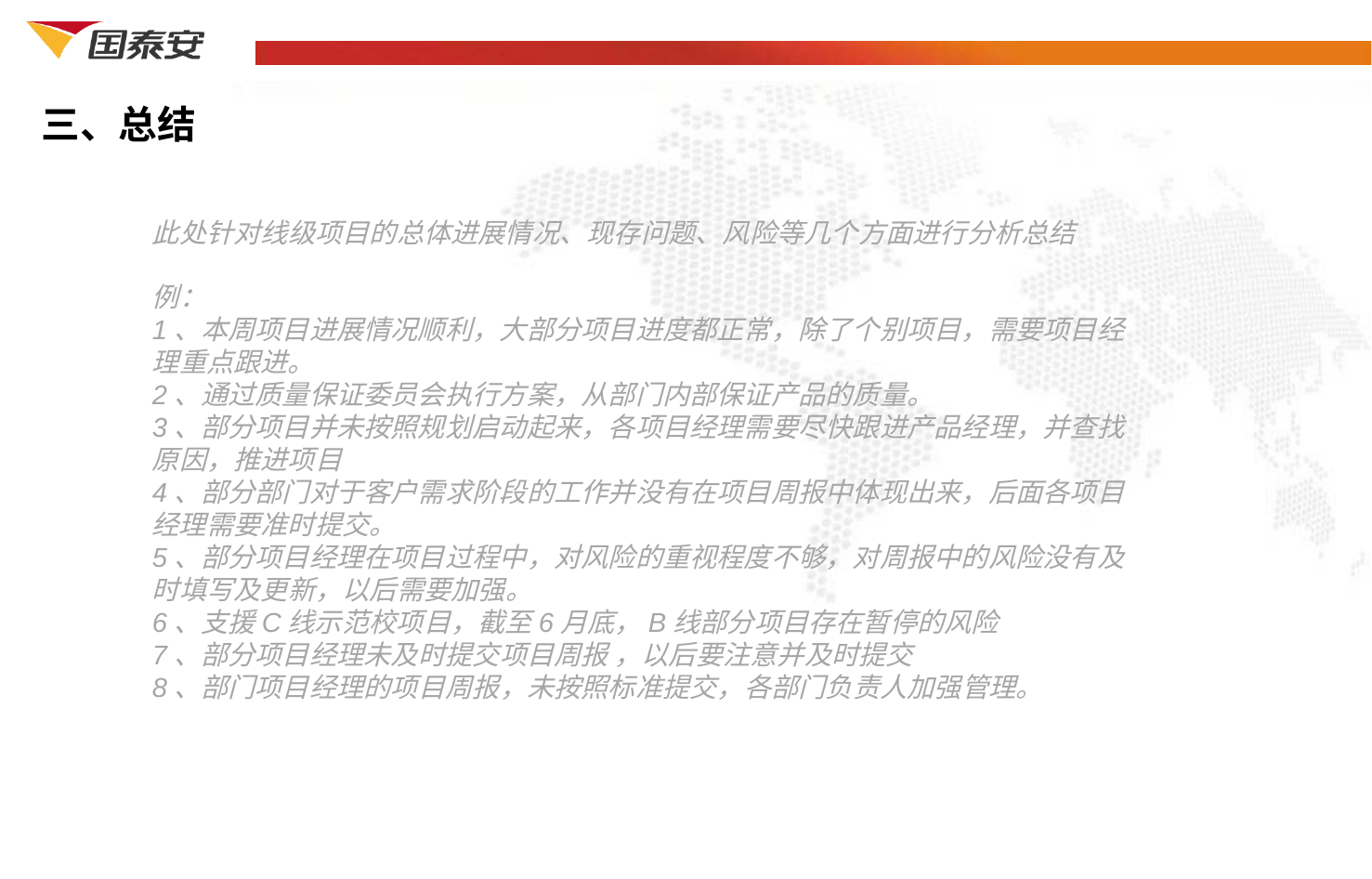

三、总结
此处针对线级项目的总体进展情况、现存问题、风险等几个方面进行分析总结

例：
1、本周项目进展情况顺利，大部分项目进度都正常，除了个别项目，需要项目经理重点跟进。
2、通过质量保证委员会执行方案，从部门内部保证产品的质量。
3、部分项目并未按照规划启动起来，各项目经理需要尽快跟进产品经理，并查找原因，推进项目
4、部分部门对于客户需求阶段的工作并没有在项目周报中体现出来，后面各项目经理需要准时提交。
5、部分项目经理在项目过程中，对风险的重视程度不够，对周报中的风险没有及时填写及更新，以后需要加强。
6、支援C线示范校项目，截至6月底，B线部分项目存在暂停的风险
7、部分项目经理未及时提交项目周报 ，以后要注意并及时提交
8、部门项目经理的项目周报，未按照标准提交，各部门负责人加强管理。